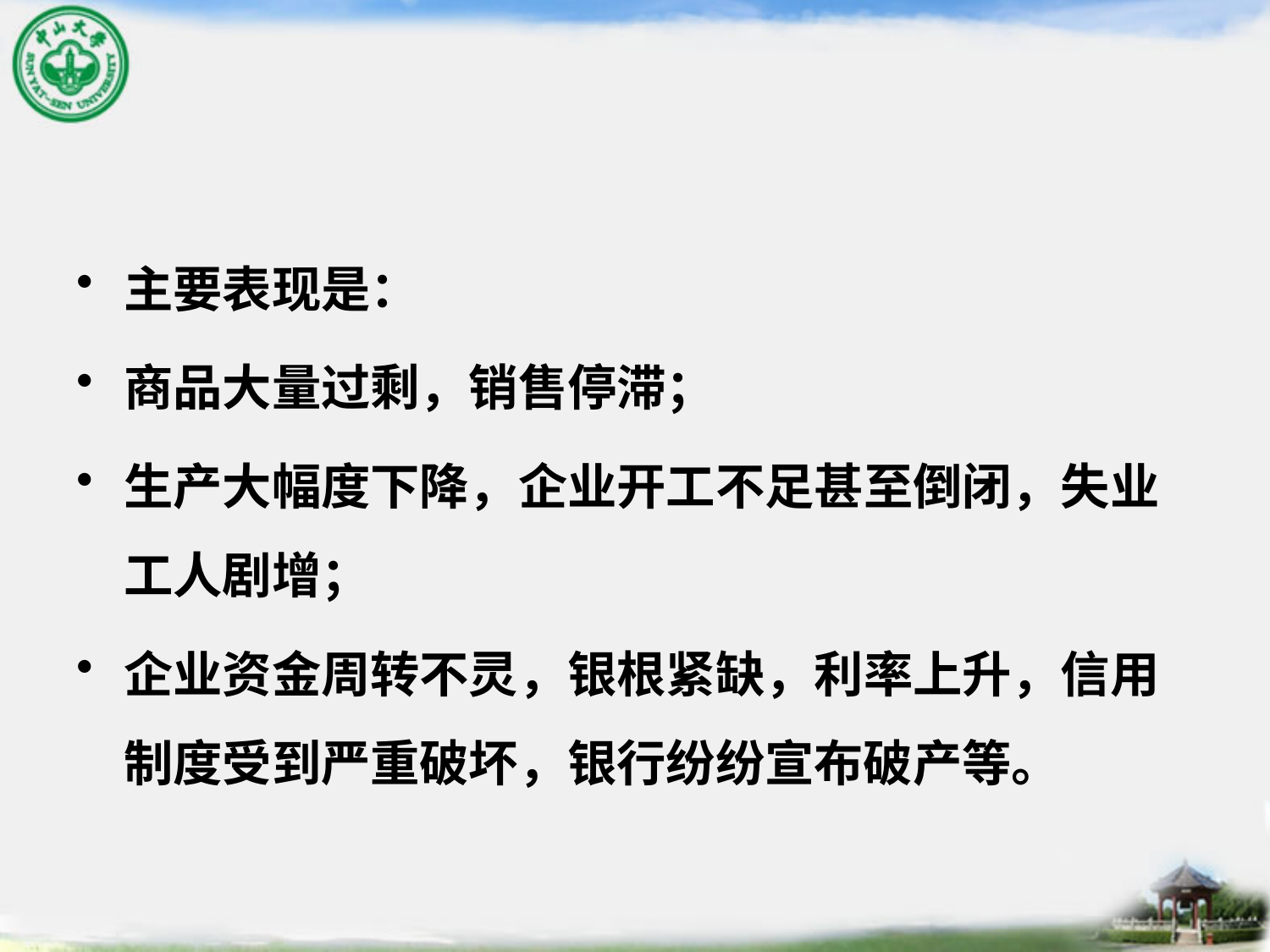

#
主要表现是：
商品大量过剩，销售停滞；
生产大幅度下降，企业开工不足甚至倒闭，失业工人剧增；
企业资金周转不灵，银根紧缺，利率上升，信用制度受到严重破坏，银行纷纷宣布破产等。